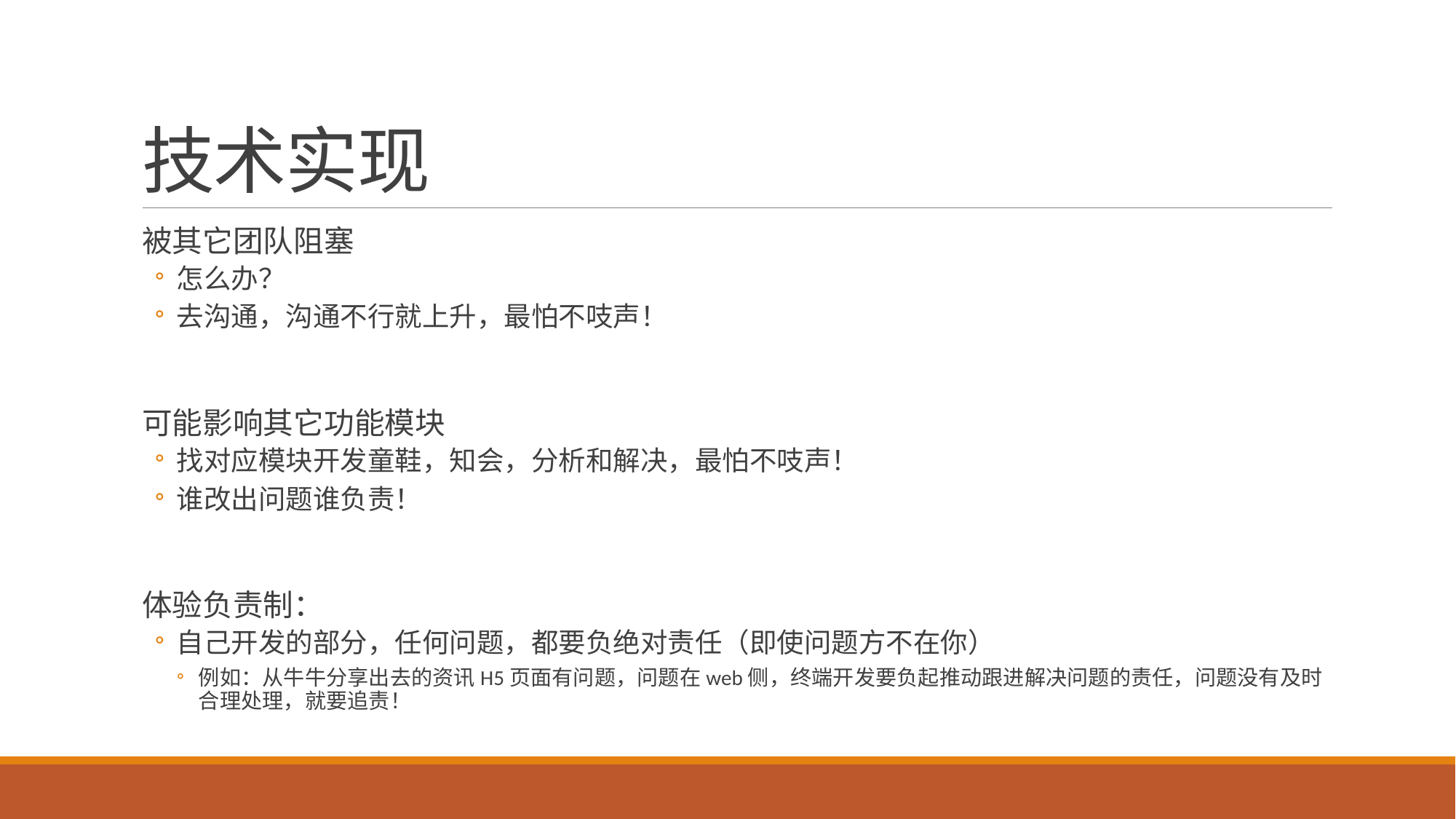

# 技术实现
被其它团队阻塞
怎么办？
去沟通，沟通不行就上升，最怕不吱声！

可能影响其它功能模块
找对应模块开发童鞋，知会，分析和解决，最怕不吱声！
谁改出问题谁负责！

体验负责制：
自己开发的部分，任何问题，都要负绝对责任（即使问题方不在你）
例如：从牛牛分享出去的资讯H5页面有问题，问题在web侧，终端开发要负起推动跟进解决问题的责任，问题没有及时合理处理，就要追责！